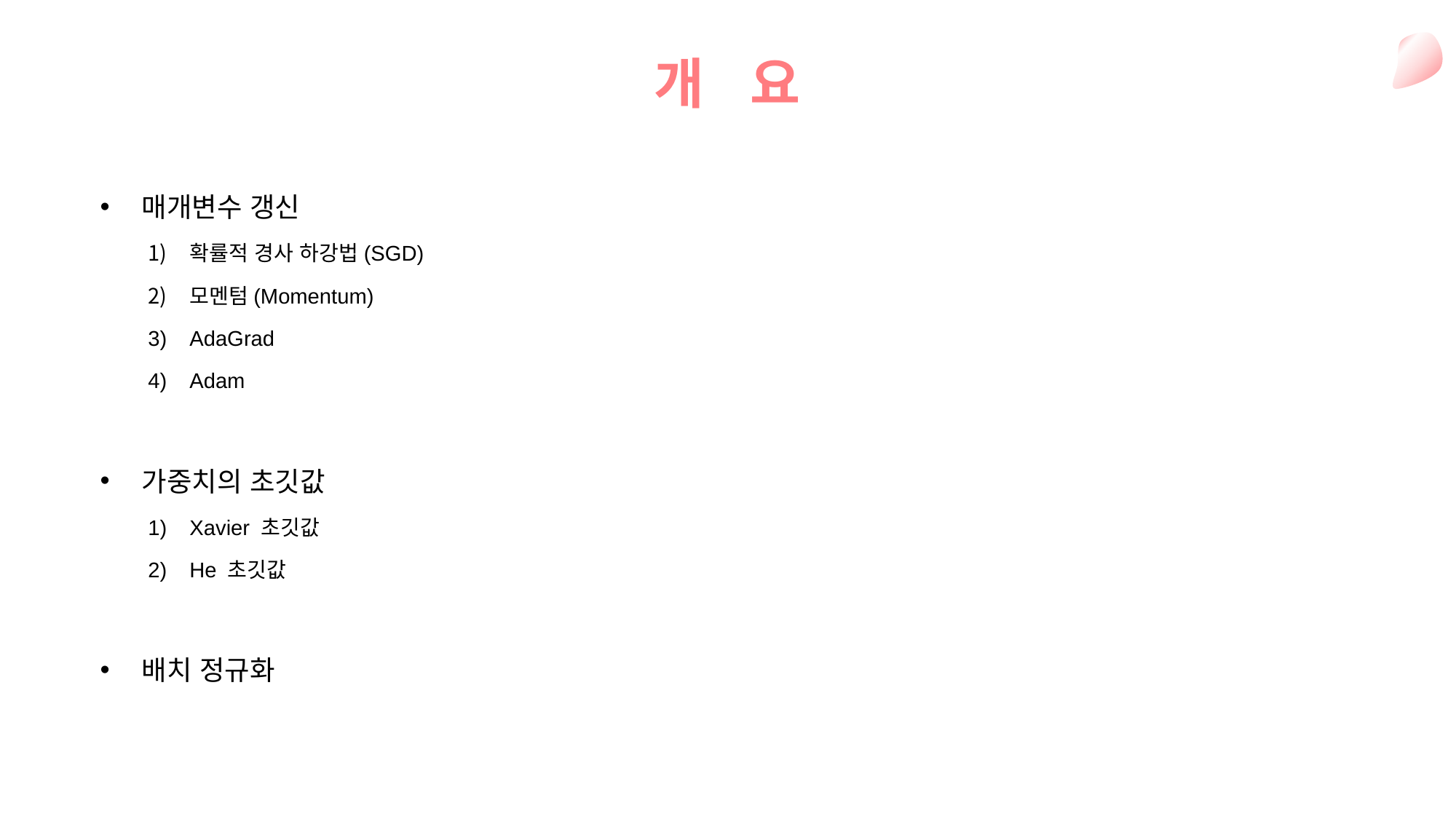

개   요
매개변수 갱신
확률적 경사 하강법(SGD)
모멘텀(Momentum)
AdaGrad
Adam

가중치의 초깃값
Xavier 초깃값
He 초깃값

배치 정규화